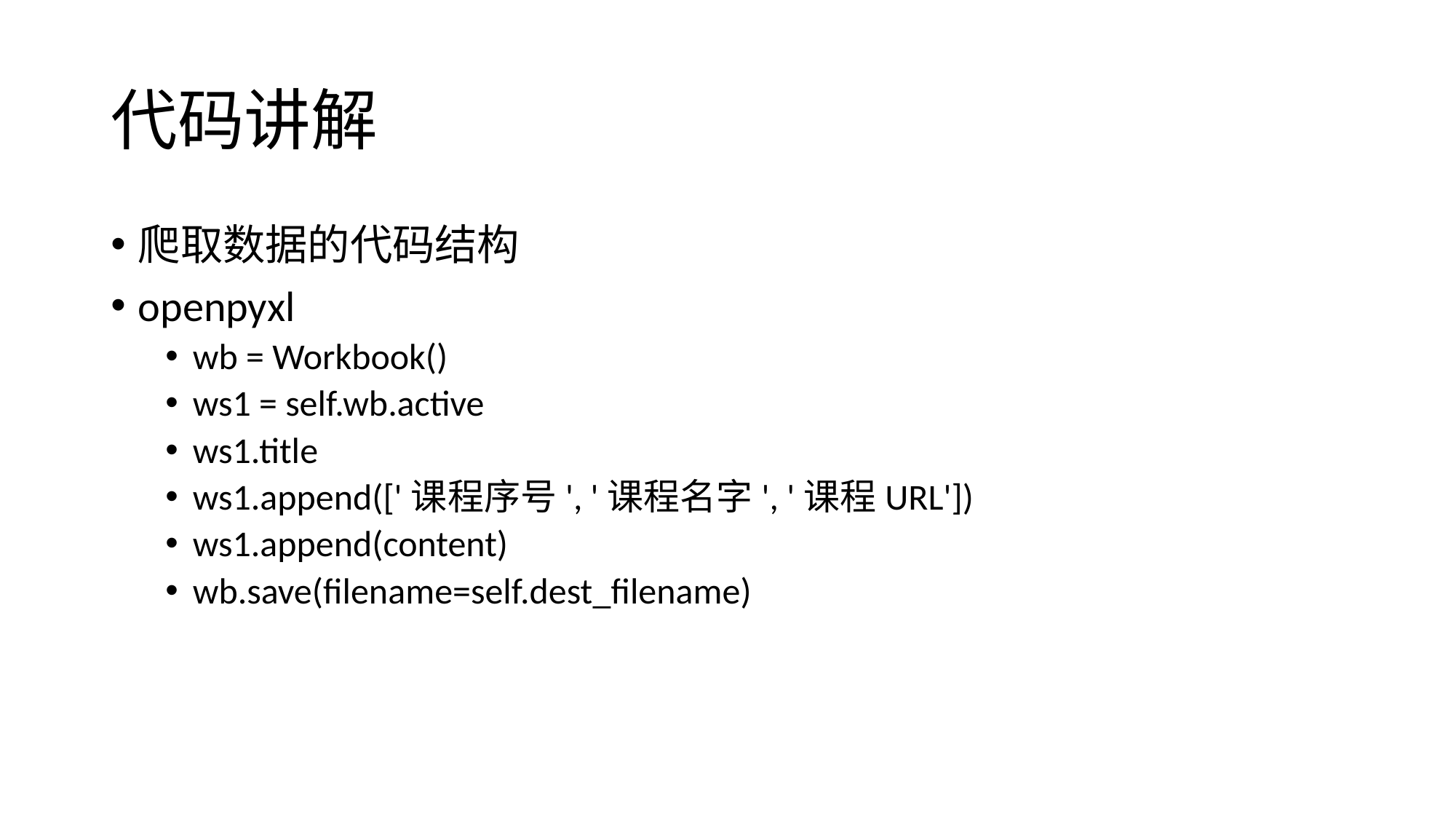

# 代码讲解
爬取数据的代码结构
openpyxl
wb = Workbook()
ws1 = self.wb.active
ws1.title
ws1.append(['课程序号', '课程名字', '课程URL'])
ws1.append(content)
wb.save(filename=self.dest_filename)